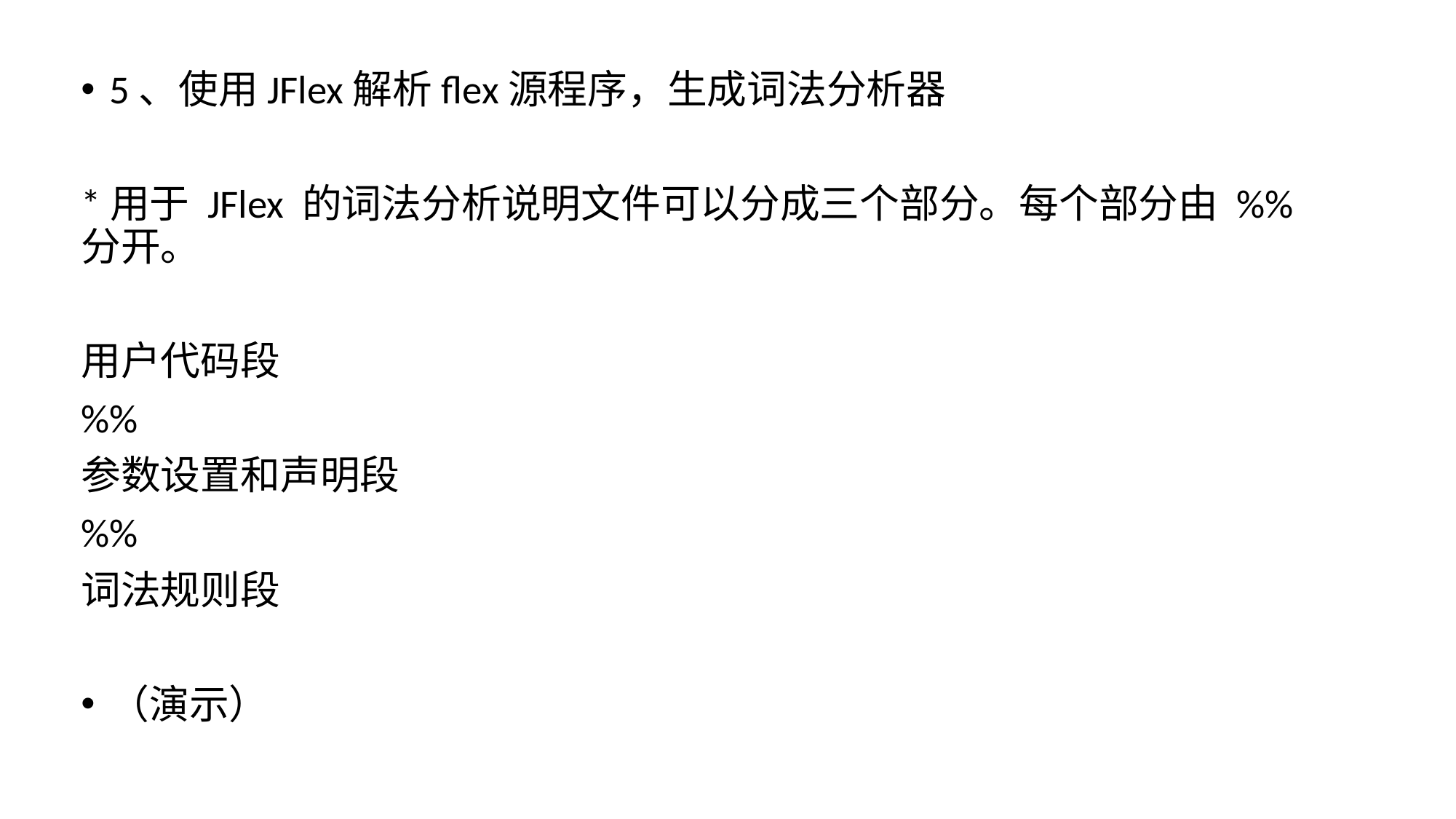

5、使用JFlex解析flex源程序，生成词法分析器

*用于 JFlex 的词法分析说明文件可以分成三个部分。每个部分由 %% 分开。

用户代码段
%%
参数设置和声明段
%%
词法规则段

（演示）